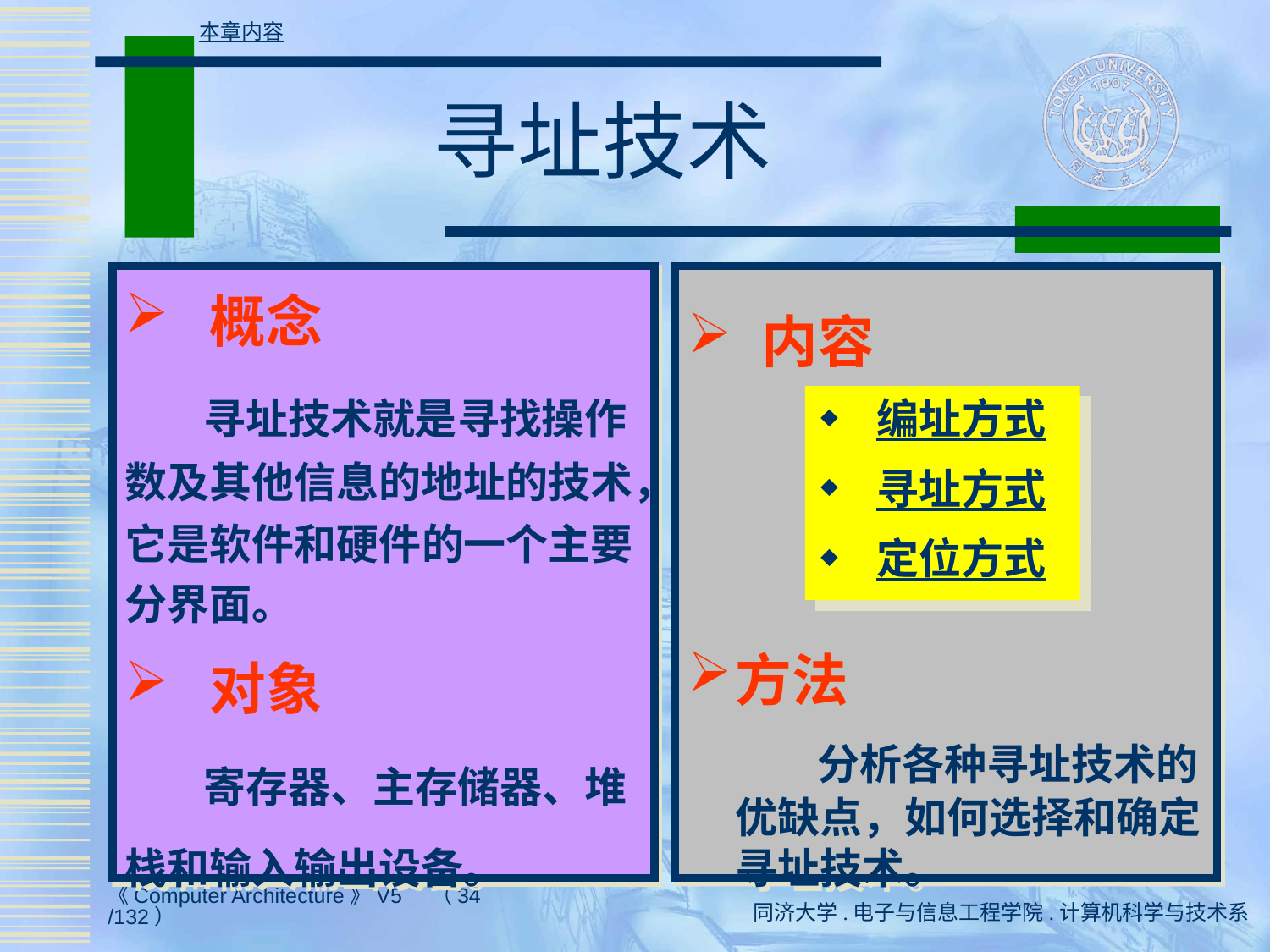

本章内容
# 寻址技术
  概念
     寻址技术就是寻找操作数及其他信息的地址的技术，它是软件和硬件的一个主要分界面。
  对象
     寄存器、主存储器、堆栈和输入输出设备。
 内容

方法
         分析各种寻址技术的优缺点，如何选择和确定寻址技术。
  编址方式
  寻址方式
  定位方式